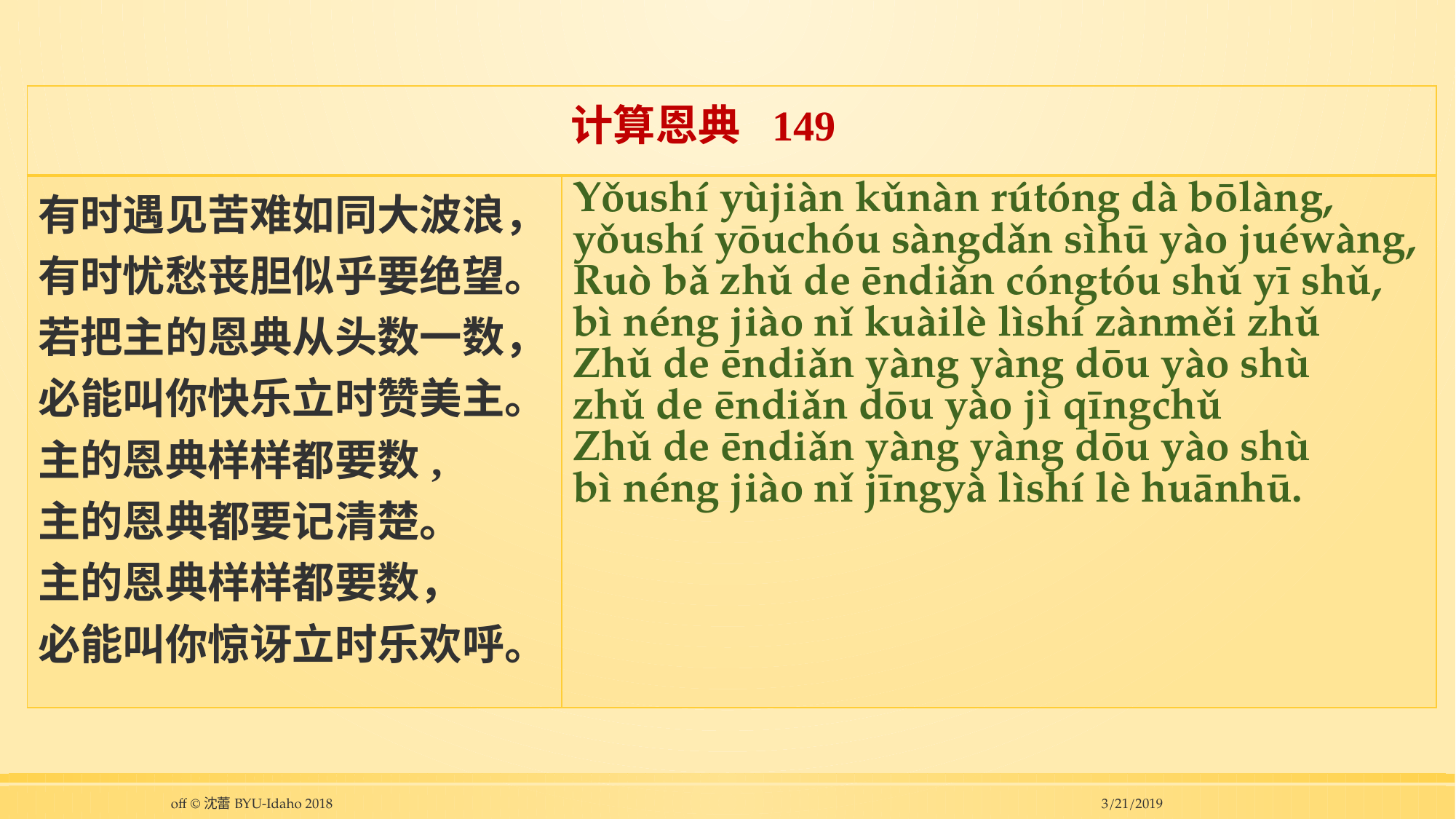

| 计算恩典 149 |  |
| --- | --- |
| 有时遇见苦难如同大波浪， 有时忧愁丧胆似乎要绝望。 若把主的恩典从头数一数， 必能叫你快乐立时赞美主。 主的恩典样样都要数, 主的恩典都要记清楚。 主的恩典样样都要数， 必能叫你惊讶立时乐欢呼。 | Yǒushí yùjiàn kǔnàn rútóng dà bōlàng, yǒushí yōuchóu sàngdǎn sìhū yào juéwàng, Ruò bǎ zhǔ de ēndiǎn cóngtóu shǔ yī shǔ, bì néng jiào nǐ kuàilè lìshí zànměi zhǔ Zhǔ de ēndiǎn yàng yàng dōu yào shù zhǔ de ēndiǎn dōu yào jì qīngchǔ Zhǔ de ēndiǎn yàng yàng dōu yào shù bì néng jiào nǐ jīngyà lìshí lè huānhū. |
off ©沈蕾BYU-Idaho 2018
3/21/2019